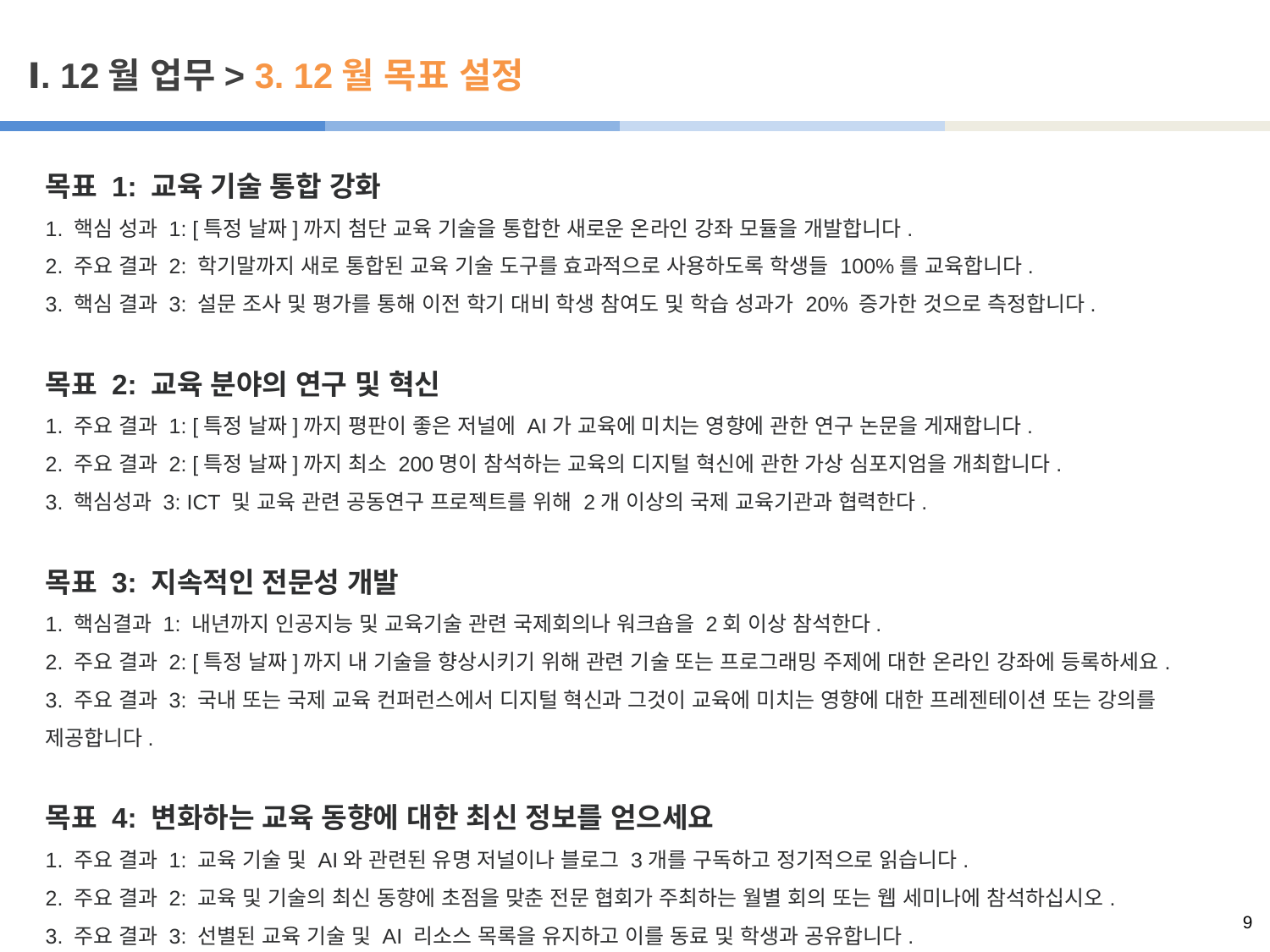

# Ⅰ. 12월 업무> 3. 12월 목표 설정
목표 1: 교육 기술 통합 강화
1. 핵심 성과 1: [특정 날짜]까지 첨단 교육 기술을 통합한 새로운 온라인 강좌 모듈을 개발합니다.
2. 주요 결과 2: 학기말까지 새로 통합된 교육 기술 도구를 효과적으로 사용하도록 학생들 100%를 교육합니다.
3. 핵심 결과 3: 설문 조사 및 평가를 통해 이전 학기 대비 학생 참여도 및 학습 성과가 20% 증가한 것으로 측정합니다.

목표 2: 교육 분야의 연구 및 혁신
1. 주요 결과 1: [특정 날짜]까지 평판이 좋은 저널에 AI가 교육에 미치는 영향에 관한 연구 논문을 게재합니다.
2. 주요 결과 2: [특정 날짜]까지 최소 200명이 참석하는 교육의 디지털 혁신에 관한 가상 심포지엄을 개최합니다.
3. 핵심성과 3: ICT 및 교육 관련 공동연구 프로젝트를 위해 2개 이상의 국제 교육기관과 협력한다.

목표 3: 지속적인 전문성 개발
1. 핵심결과 1: 내년까지 인공지능 및 교육기술 관련 국제회의나 워크숍을 2회 이상 참석한다.
2. 주요 결과 2: [특정 날짜]까지 내 기술을 향상시키기 위해 관련 기술 또는 프로그래밍 주제에 대한 온라인 강좌에 등록하세요.
3. 주요 결과 3: 국내 또는 국제 교육 컨퍼런스에서 디지털 혁신과 그것이 교육에 미치는 영향에 대한 프레젠테이션 또는 강의를 제공합니다.

목표 4: 변화하는 교육 동향에 대한 최신 정보를 얻으세요
1. 주요 결과 1: 교육 기술 및 AI와 관련된 유명 저널이나 블로그 3개를 구독하고 정기적으로 읽습니다.
2. 주요 결과 2: 교육 및 기술의 최신 동향에 초점을 맞춘 전문 협회가 주최하는 월별 회의 또는 웹 세미나에 참석하십시오.
3. 주요 결과 3: 선별된 교육 기술 및 AI 리소스 목록을 유지하고 이를 동료 및 학생과 공유합니다.
9